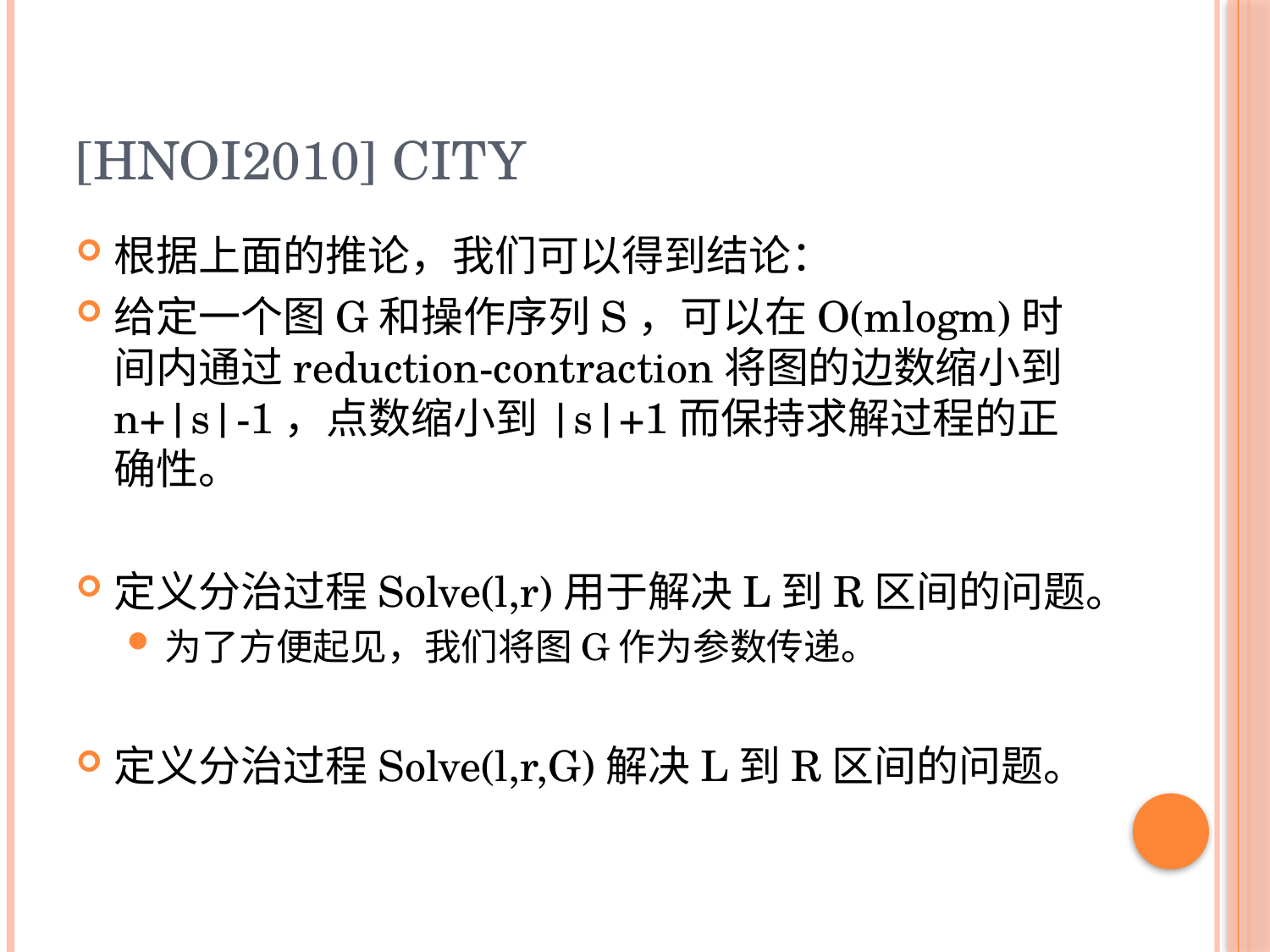

# [HNOI2010] City
根据上面的推论，我们可以得到结论：
给定一个图G和操作序列S，可以在O(mlogm)时间内通过reduction-contraction将图的边数缩小到n+|s|-1，点数缩小到|s|+1而保持求解过程的正确性。

定义分治过程Solve(l,r)用于解决L到R区间的问题。
为了方便起见，我们将图G作为参数传递。

定义分治过程Solve(l,r,G)解决L到R区间的问题。